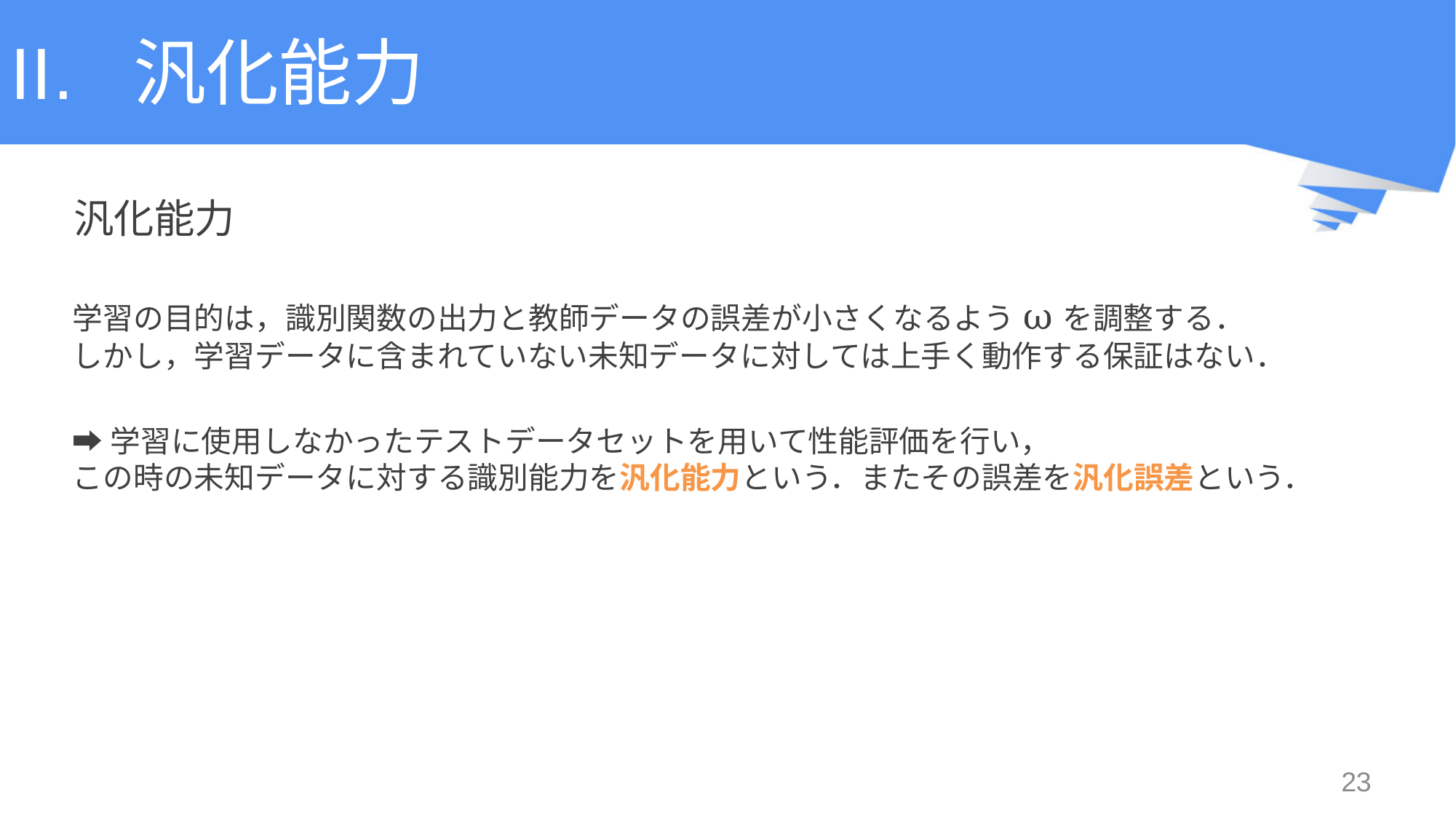

# 汎化能力
汎化能力
学習の目的は，識別関数の出力と教師データの誤差が小さくなるようωを調整する．
しかし，学習データに含まれていない未知データに対しては上手く動作する保証はない．

➡学習に使用しなかったテストデータセットを用いて性能評価を行い，
この時の未知データに対する識別能力を汎化能力という．またその誤差を汎化誤差という．
23